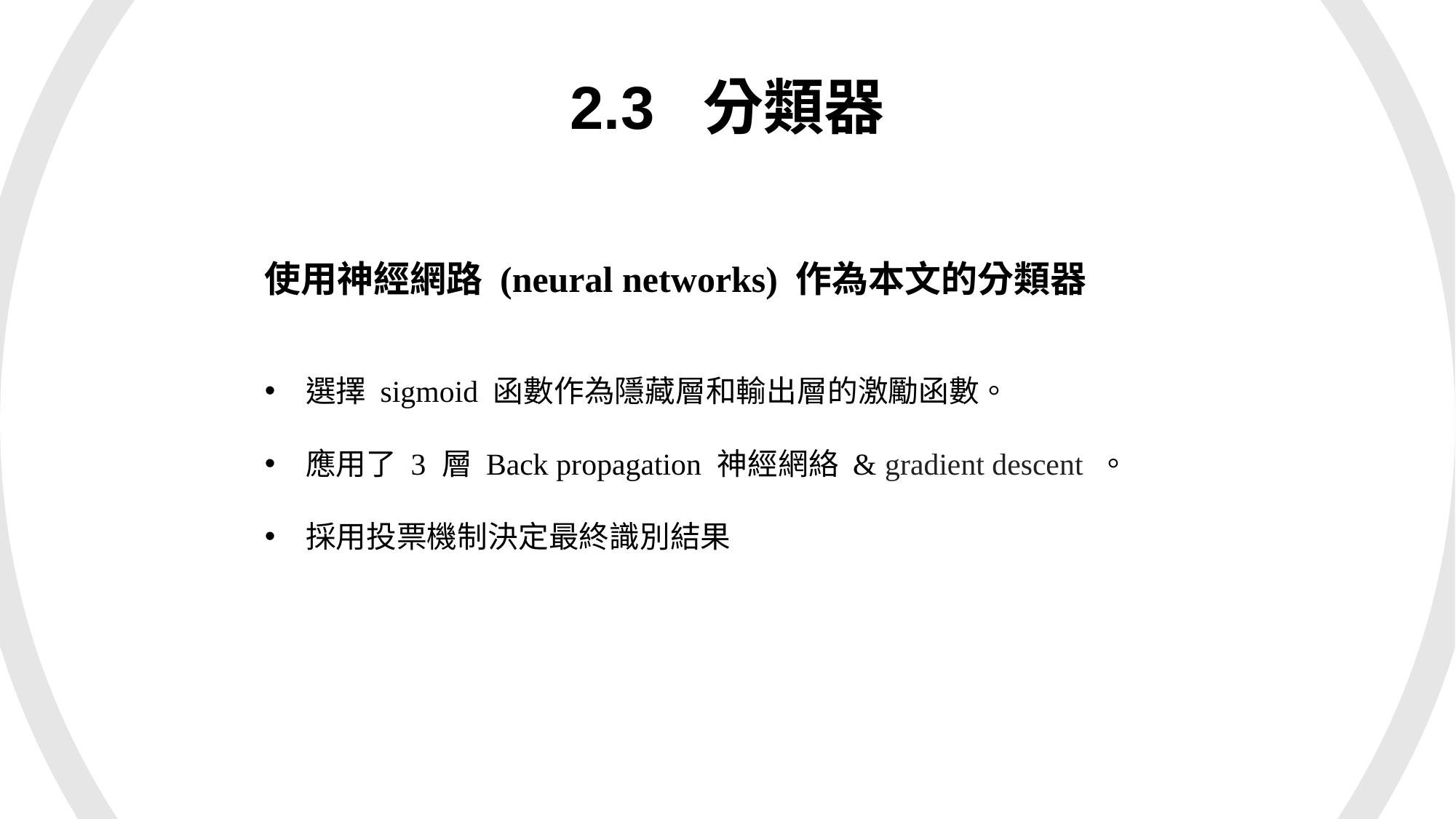

# 2.3  分類器
使用神經網路 (neural networks) 作為本文的分類器

選擇 sigmoid 函數作為隱藏層和輸出層的激勵函數。

應用了 3 層 Back propagation 神經網絡 & gradient descent 。

採用投票機制決定最終識別結果